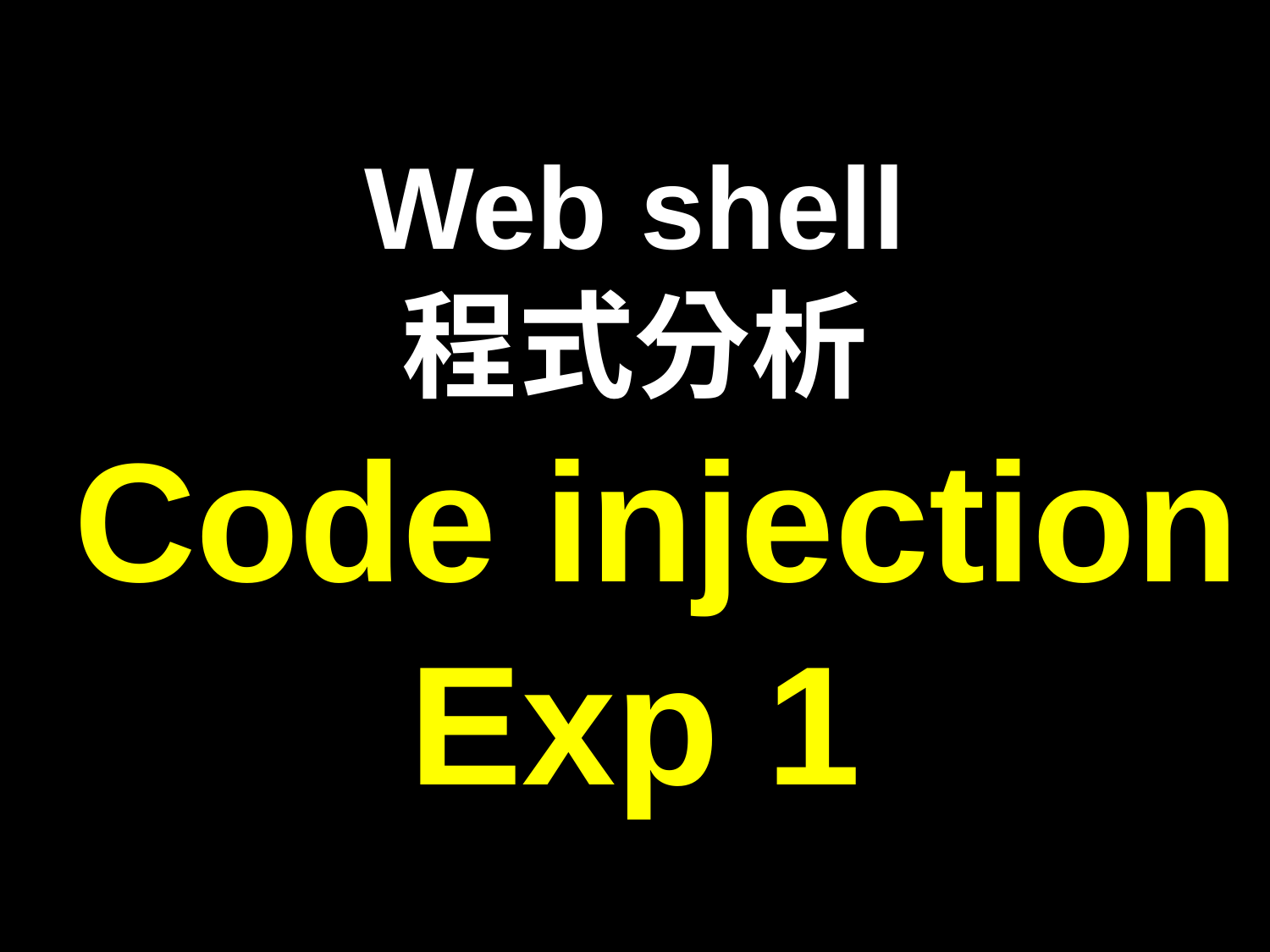

Web shell
程式分析
﻿ Code injection Exp 1